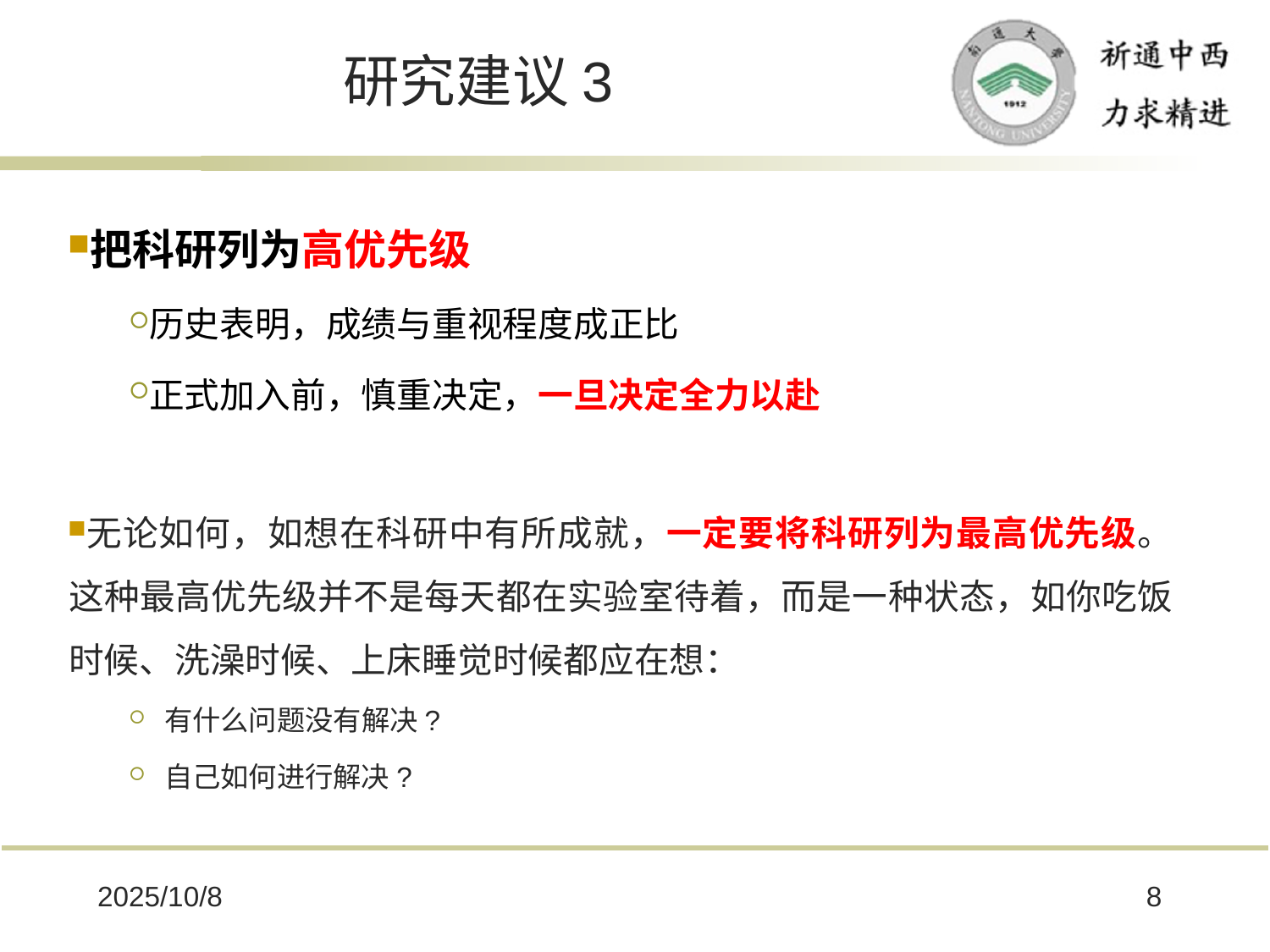

# 研究建议3
把科研列为高优先级
历史表明，成绩与重视程度成正比
正式加入前，慎重决定，一旦决定全力以赴

无论如何，如想在科研中有所成就，一定要将科研列为最高优先级。这种最高优先级并不是每天都在实验室待着，而是一种状态，如你吃饭时候、洗澡时候、上床睡觉时候都应在想：
  有什么问题没有解决?
  自己如何进行解决?

2025/10/8
8